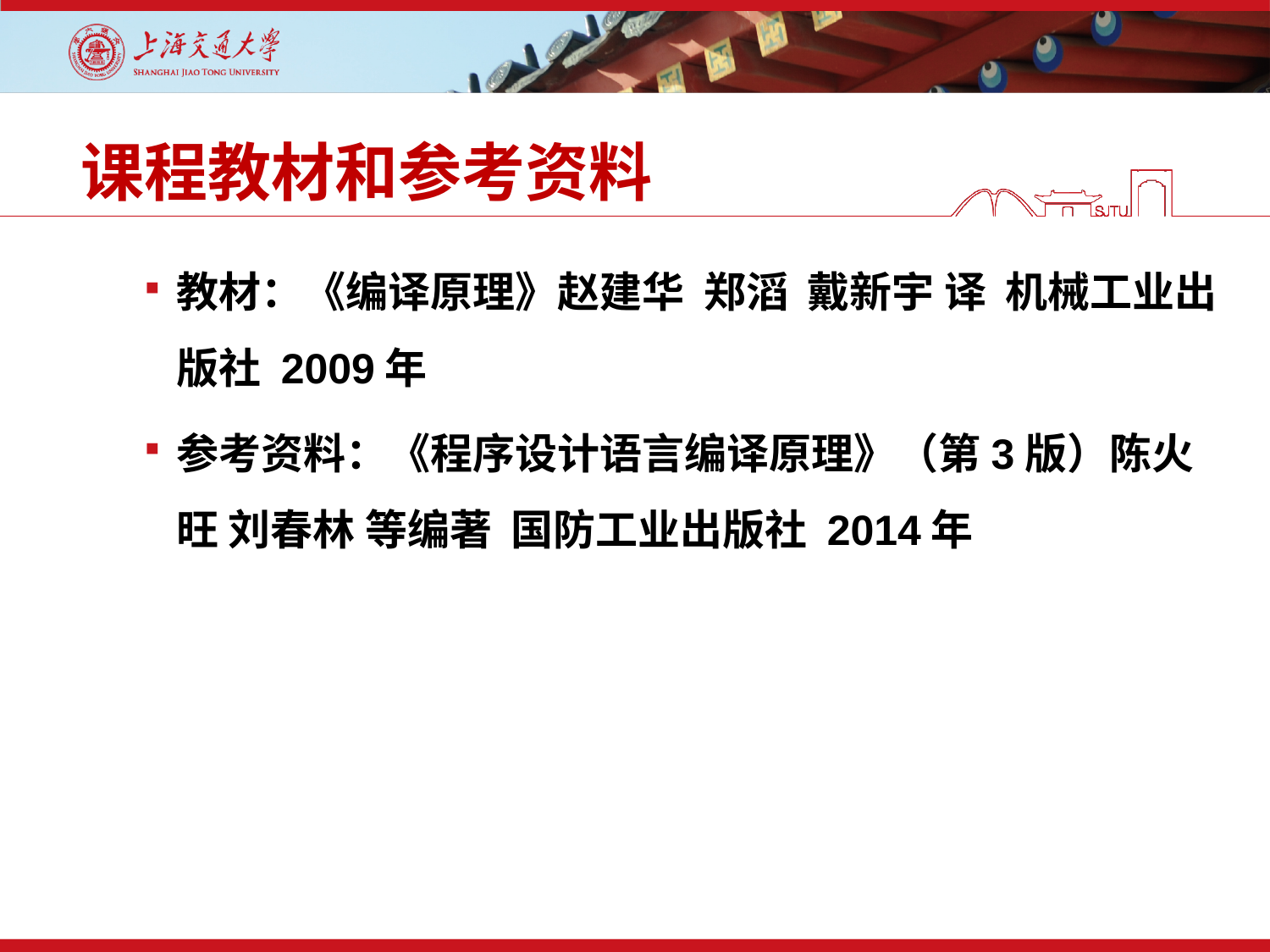

# 课程教材和参考资料
教材：《编译原理》赵建华  郑滔  戴新宇 译  机械工业出版社 2009年
参考资料：《程序设计语言编译原理》（第3版）陈火旺 刘春林 等编著  国防工业出版社 2014年